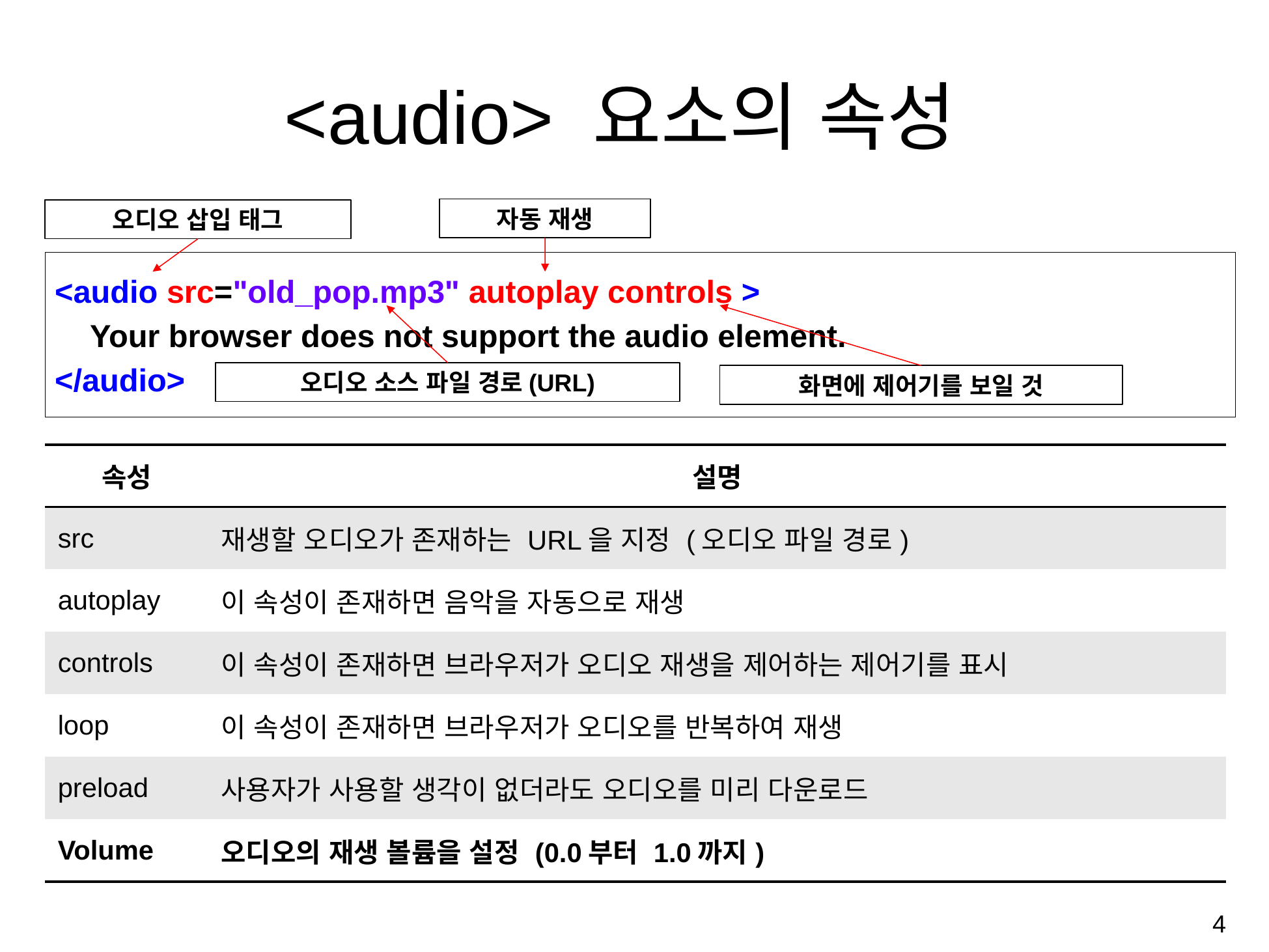

# <audio> 요소의 속성
자동 재생
오디오 삽입 태그
<audio src="old_pop.mp3" autoplay controls >
    Your browser does not support the audio element.
</audio>
오디오 소스 파일 경로(URL)
화면에 제어기를 보일 것
| 속성 | 설명 |
| --- | --- |
| src | 재생할 오디오가 존재하는 URL을 지정 (오디오 파일 경로) |
| autoplay | 이 속성이 존재하면 음악을 자동으로 재생 |
| controls | 이 속성이 존재하면 브라우저가 오디오 재생을 제어하는 제어기를 표시 |
| loop | 이 속성이 존재하면 브라우저가 오디오를 반복하여 재생 |
| preload | 사용자가 사용할 생각이 없더라도 오디오를 미리 다운로드 |
| Volume | 오디오의 재생 볼륨을 설정 (0.0부터 1.0까지) |
4